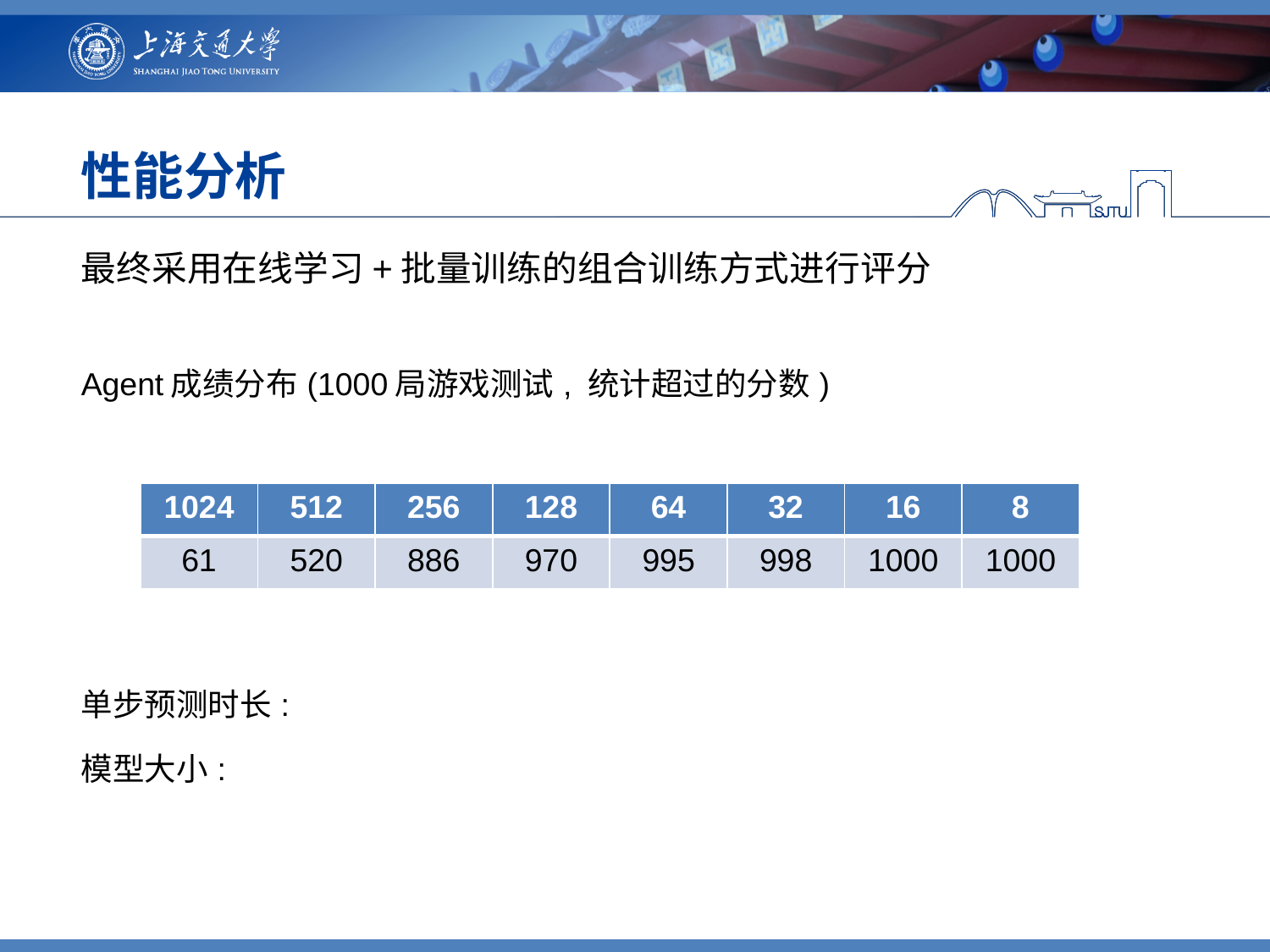

性能分析
最终采用在线学习+批量训练的组合训练方式进行评分

Agent成绩分布(1000局游戏测试, 统计超过的分数)

单步预测时长:
模型大小:

| 1024 | 512 | 256 | 128 | 64 | 32 | 16 | 8 |
| --- | --- | --- | --- | --- | --- | --- | --- |
| 61 | 520 | 886 | 970 | 995 | 998 | 1000 | 1000 |